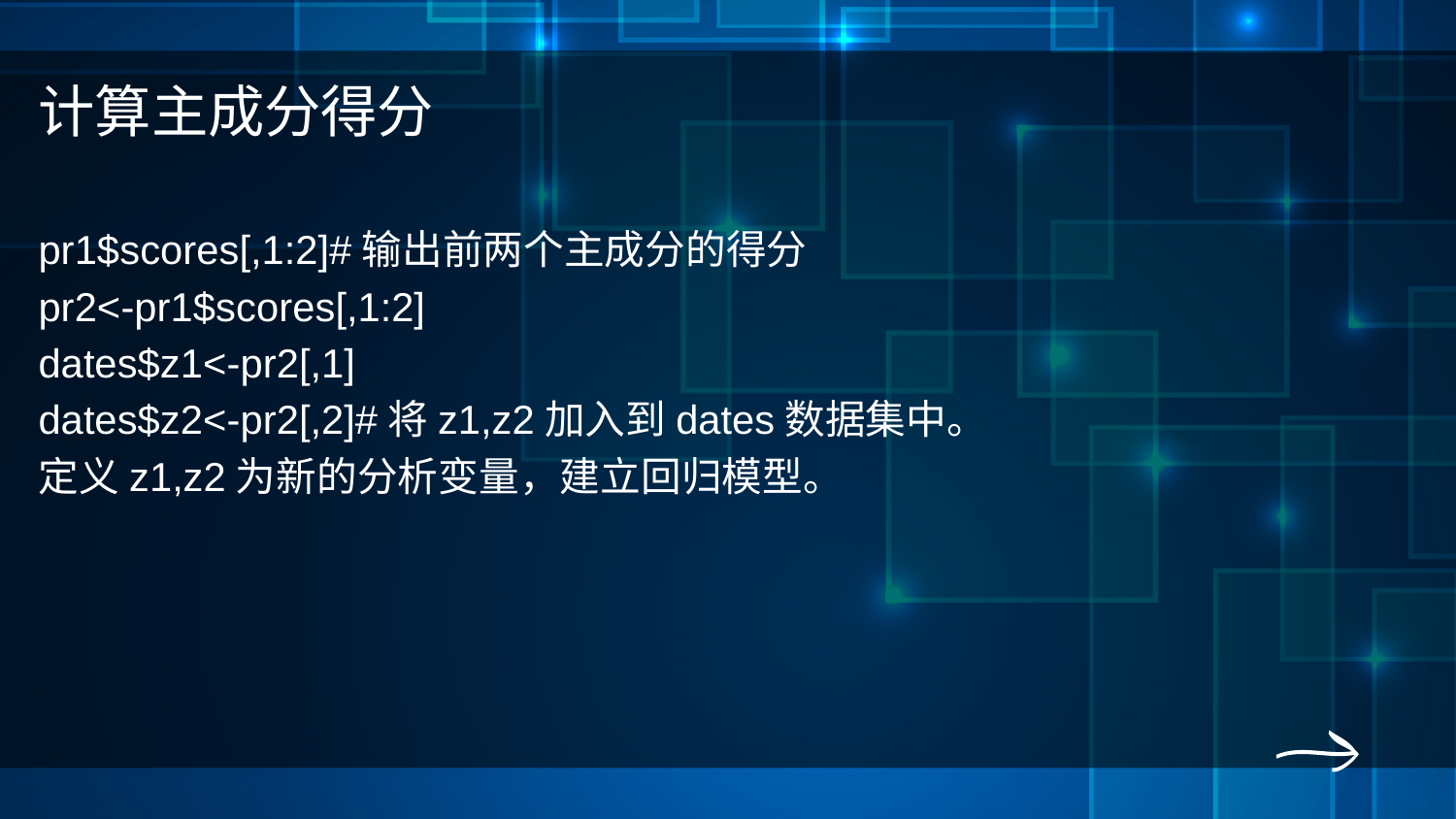

计算主成分得分
pr1$scores[,1:2]#输出前两个主成分的得分
pr2<-pr1$scores[,1:2]
dates$z1<-pr2[,1]
dates$z2<-pr2[,2]#将z1,z2加入到dates数据集中。
定义z1,z2为新的分析变量，建立回归模型。